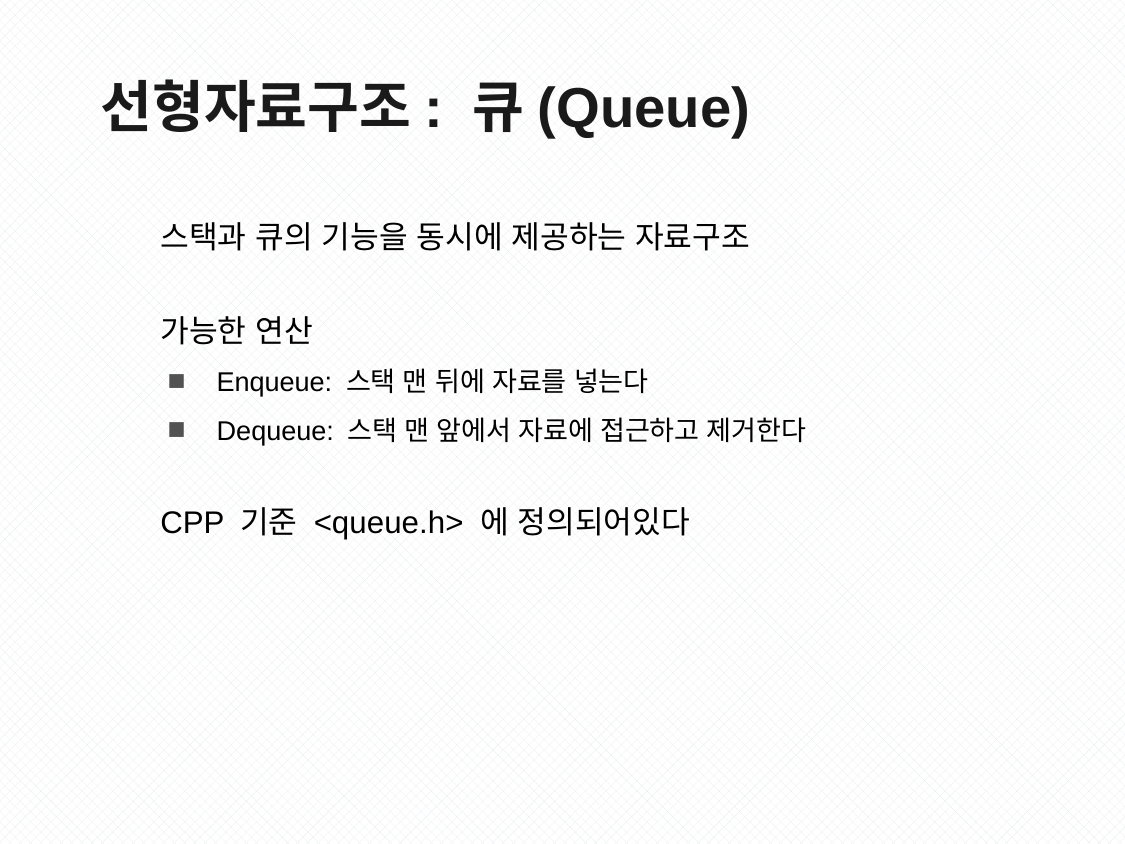

선형자료구조: 큐(Queue)
스택과 큐의 기능을 동시에 제공하는 자료구조
가능한 연산
Enqueue: 스택 맨 뒤에 자료를 넣는다
Dequeue: 스택 맨 앞에서 자료에 접근하고 제거한다
CPP 기준 <queue.h> 에 정의되어있다